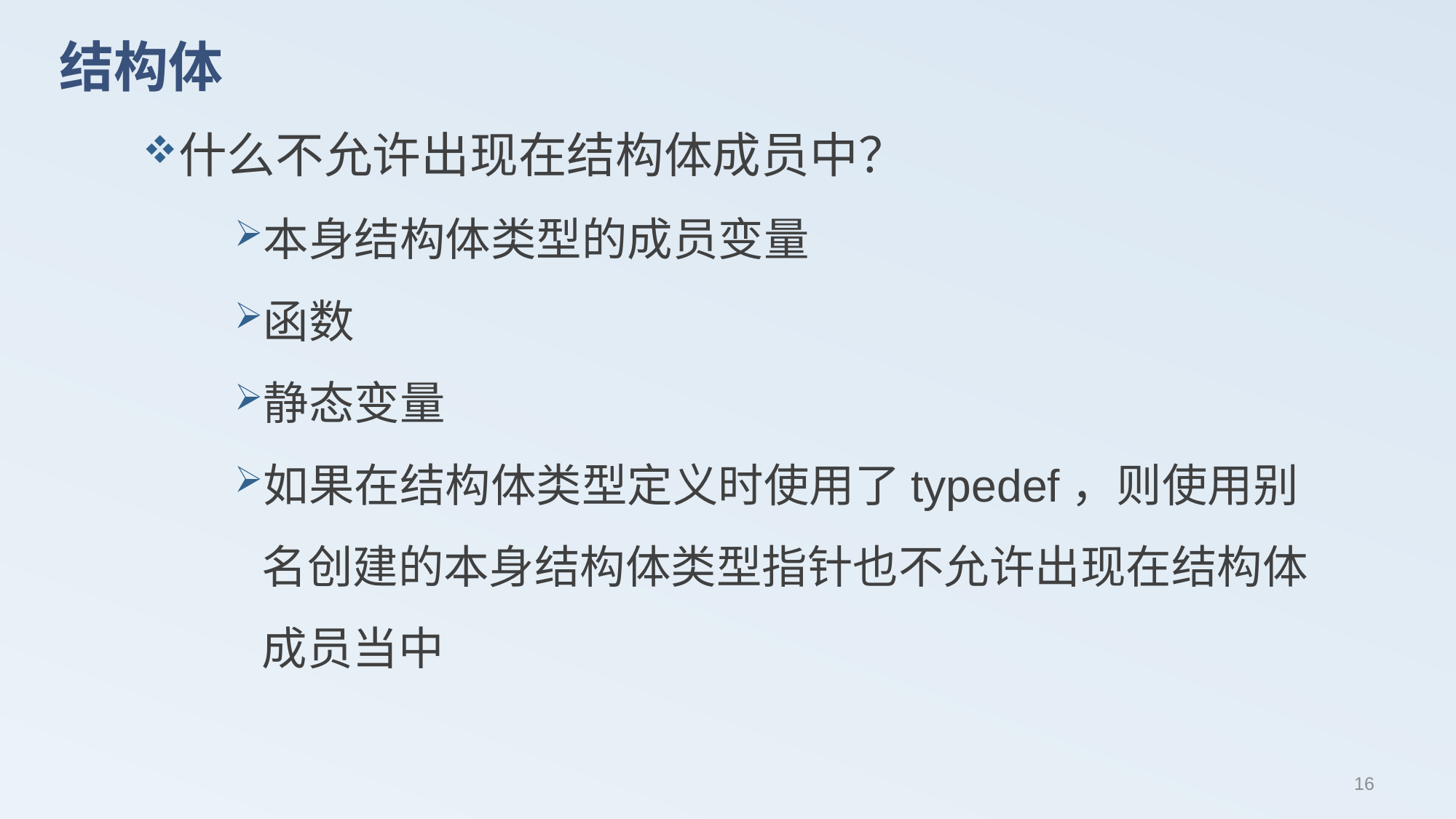

# 结构体
什么不允许出现在结构体成员中？
本身结构体类型的成员变量
函数
静态变量
如果在结构体类型定义时使用了typedef，则使用别名创建的本身结构体类型指针也不允许出现在结构体成员当中